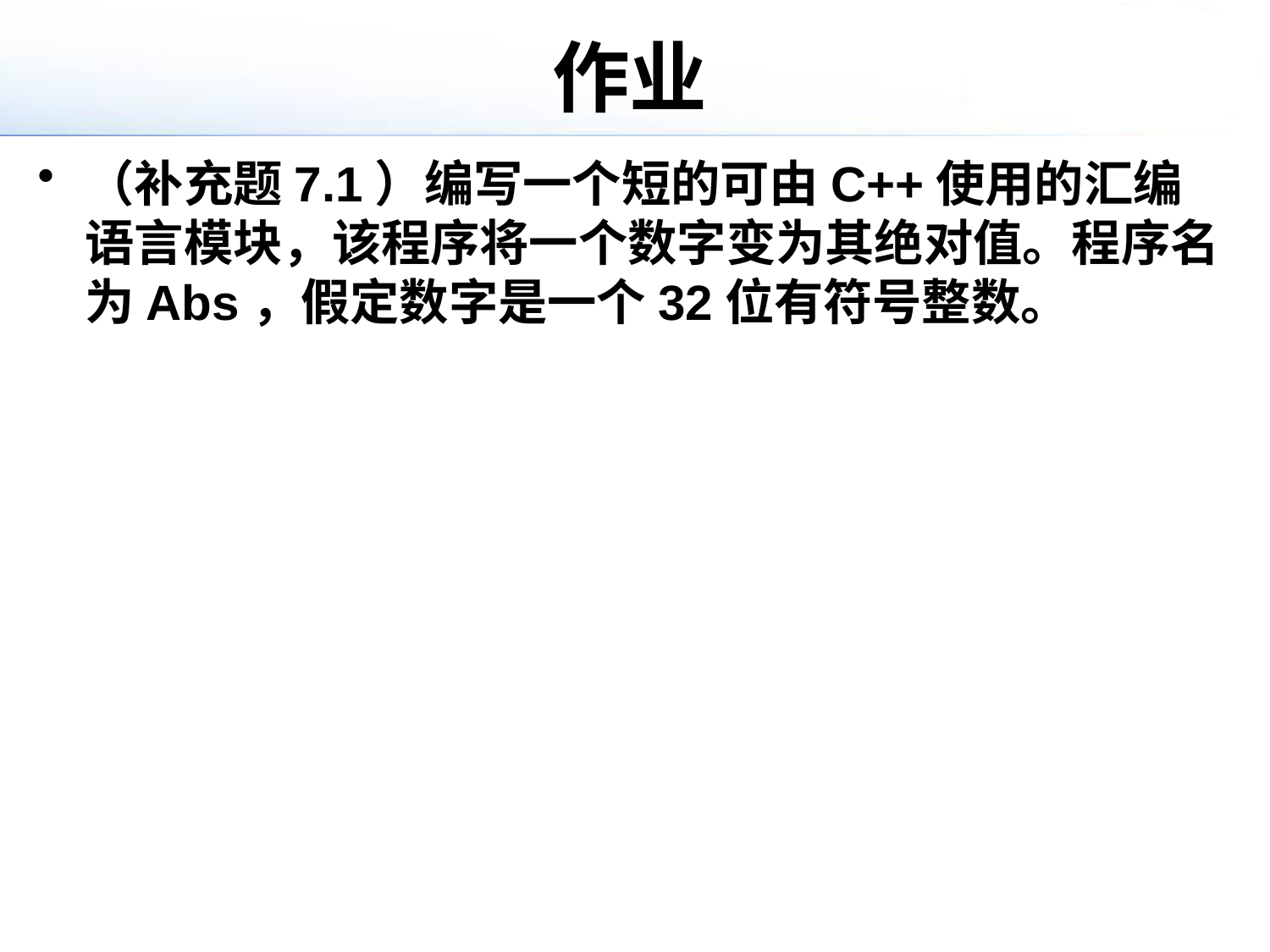

# 作业
（补充题7.1）编写一个短的可由C++使用的汇编语言模块，该程序将一个数字变为其绝对值。程序名为Abs，假定数字是一个32位有符号整数。